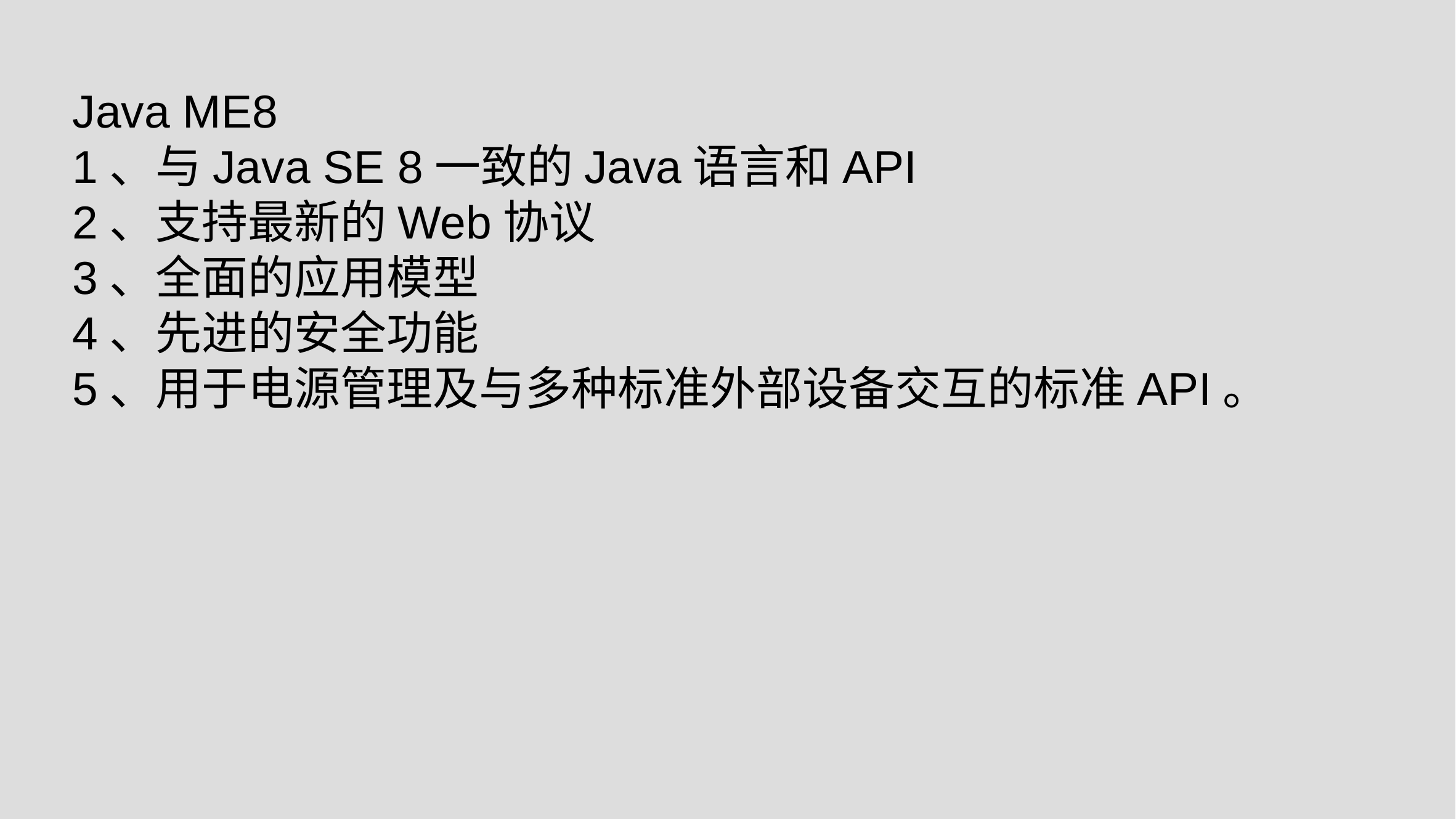

Java ME8
1、与Java SE 8一致的Java语言和API
2、支持最新的Web协议
3、全面的应用模型
4、先进的安全功能
5、用于电源管理及与多种标准外部设备交互的标准API。